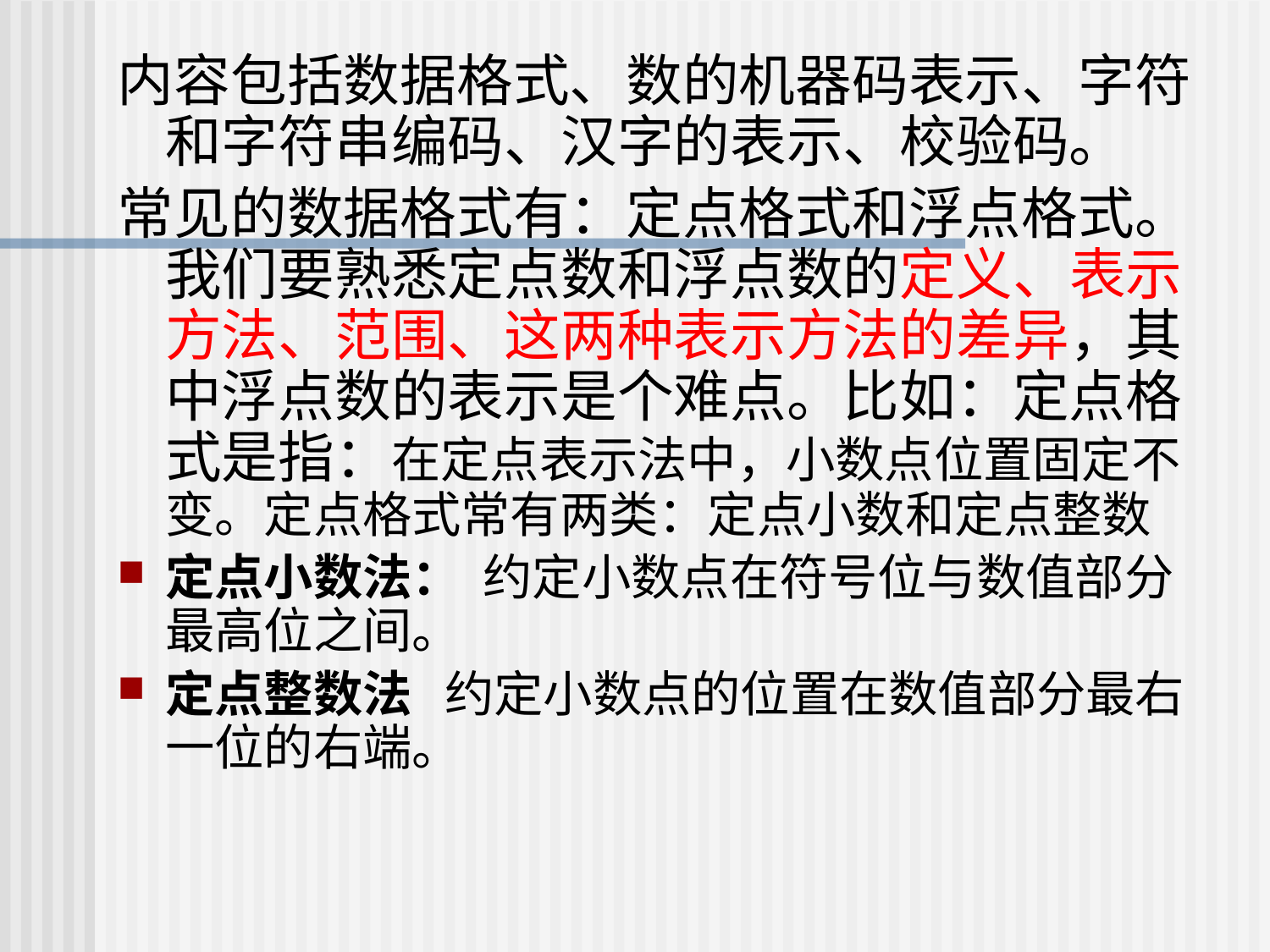

内容包括数据格式、数的机器码表示、字符和字符串编码、汉字的表示、校验码。
常见的数据格式有：定点格式和浮点格式。我们要熟悉定点数和浮点数的定义、表示方法、范围、这两种表示方法的差异，其中浮点数的表示是个难点。比如：定点格式是指：在定点表示法中，小数点位置固定不变。定点格式常有两类：定点小数和定点整数
定点小数法：  约定小数点在符号位与数值部分最高位之间。
定点整数法   约定小数点的位置在数值部分最右一位的右端。